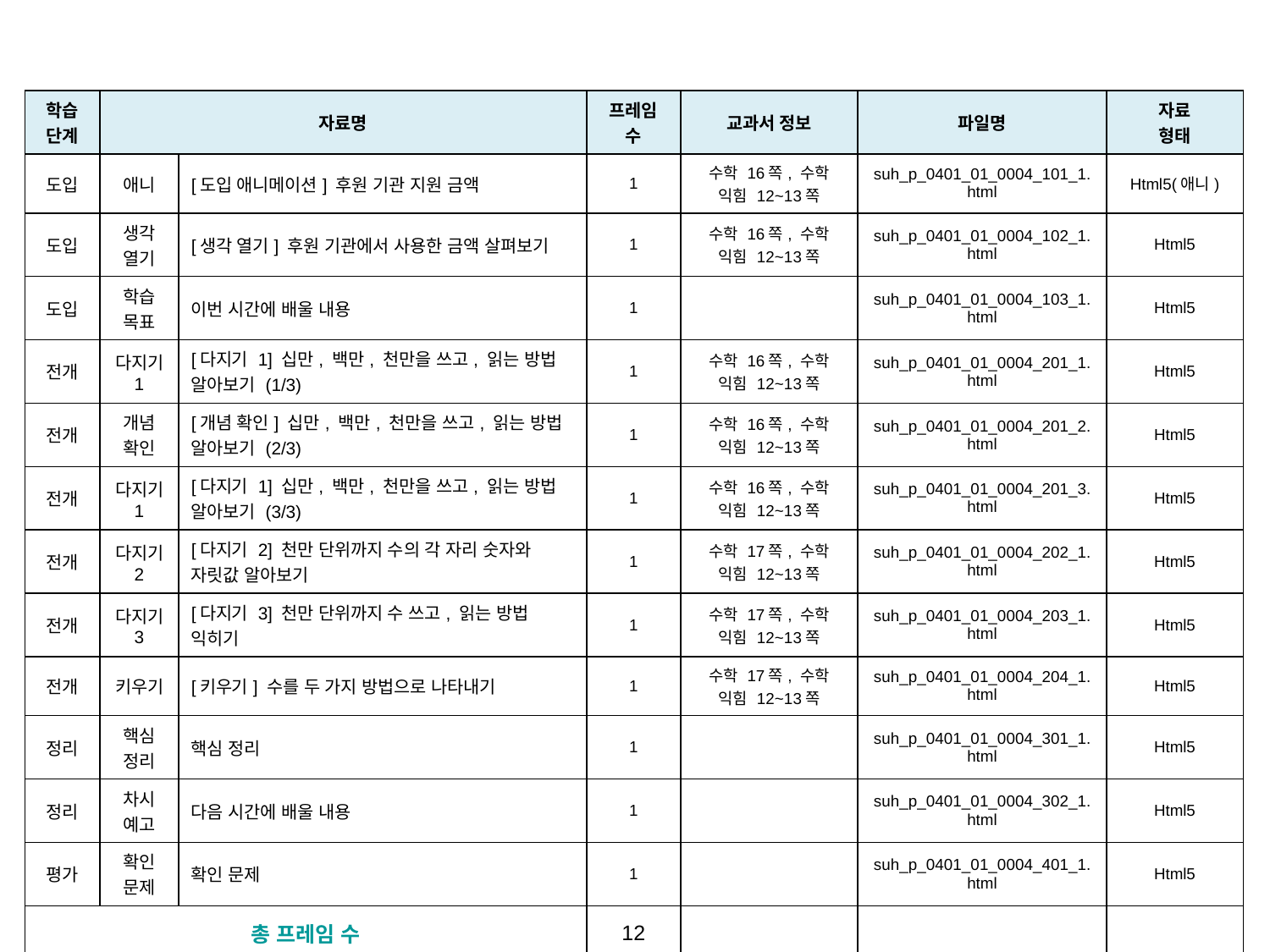

| 학습 단계 | 자료명 |  | 프레임 수 | 교과서 정보 | 파일명 | 자료 형태 |
| --- | --- | --- | --- | --- | --- | --- |
| 도입 | 애니 | [도입 애니메이션] 후원 기관 지원 금액 | 1 | 수학 16쪽, 수학 익힘 12~13쪽 | suh\_p\_0401\_01\_0004\_101\_1.html | Html5(애니) |
| 도입 | 생각 열기 | [생각 열기] 후원 기관에서 사용한 금액 살펴보기 | 1 | 수학 16쪽, 수학 익힘 12~13쪽 | suh\_p\_0401\_01\_0004\_102\_1.html | Html5 |
| 도입 | 학습 목표 | 이번 시간에 배울 내용 | 1 |  | suh\_p\_0401\_01\_0004\_103\_1.html | Html5 |
| 전개 | 다지기 1 | [다지기 1] 십만, 백만, 천만을 쓰고, 읽는 방법 알아보기 (1/3) | 1 | 수학 16쪽, 수학 익힘 12~13쪽 | suh\_p\_0401\_01\_0004\_201\_1.html | Html5 |
| 전개 | 개념 확인 | [개념 확인] 십만, 백만, 천만을 쓰고, 읽는 방법 알아보기 (2/3) | 1 | 수학 16쪽, 수학 익힘 12~13쪽 | suh\_p\_0401\_01\_0004\_201\_2.html | Html5 |
| 전개 | 다지기 1 | [다지기 1] 십만, 백만, 천만을 쓰고, 읽는 방법 알아보기 (3/3) | 1 | 수학 16쪽, 수학 익힘 12~13쪽 | suh\_p\_0401\_01\_0004\_201\_3.html | Html5 |
| 전개 | 다지기 2 | [다지기 2] 천만 단위까지 수의 각 자리 숫자와 자릿값 알아보기 | 1 | 수학 17쪽, 수학 익힘 12~13쪽 | suh\_p\_0401\_01\_0004\_202\_1.html | Html5 |
| 전개 | 다지기 3 | [다지기 3] 천만 단위까지 수 쓰고, 읽는 방법 익히기 | 1 | 수학 17쪽, 수학 익힘 12~13쪽 | suh\_p\_0401\_01\_0004\_203\_1.html | Html5 |
| 전개 | 키우기 | [키우기] 수를 두 가지 방법으로 나타내기 | 1 | 수학 17쪽, 수학 익힘 12~13쪽 | suh\_p\_0401\_01\_0004\_204\_1.html | Html5 |
| 정리 | 핵심 정리 | 핵심 정리 | 1 |  | suh\_p\_0401\_01\_0004\_301\_1.html | Html5 |
| 정리 | 차시 예고 | 다음 시간에 배울 내용 | 1 |  | suh\_p\_0401\_01\_0004\_302\_1.html | Html5 |
| 평가 | 확인 문제 | 확인 문제 | 1 |  | suh\_p\_0401\_01\_0004\_401\_1.html | Html5 |
| 총 프레임 수 |  |  | 12 |  |  |  |